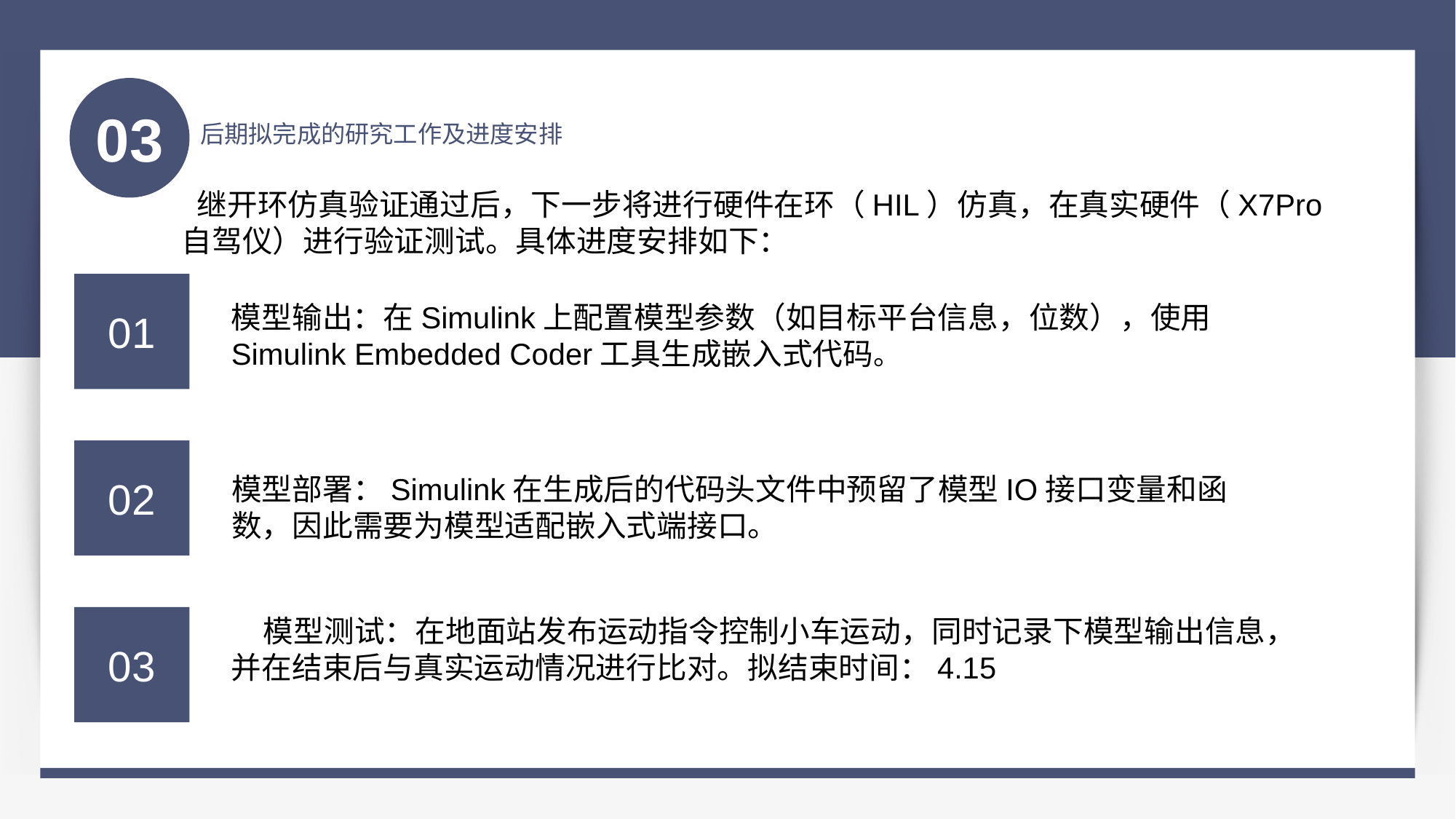

03
后期拟完成的研究工作及进度安排

继开环仿真验证通过后，下一步将进行硬件在环（HIL）仿真，在真实硬件（X7Pro自驾仪）进行验证测试。具体进度安排如下：
01
模型输出：在Simulink上配置模型参数（如目标平台信息，位数），使用 Simulink Embedded Coder工具生成嵌入式代码。
02
模型部署：Simulink在生成后的代码头文件中预留了模型IO接口变量和函数，因此需要为模型适配嵌入式端接口。
03
模型测试：在地面站发布运动指令控制小车运动，同时记录下模型输出信息，并在结束后与真实运动情况进行比对。拟结束时间：4.15